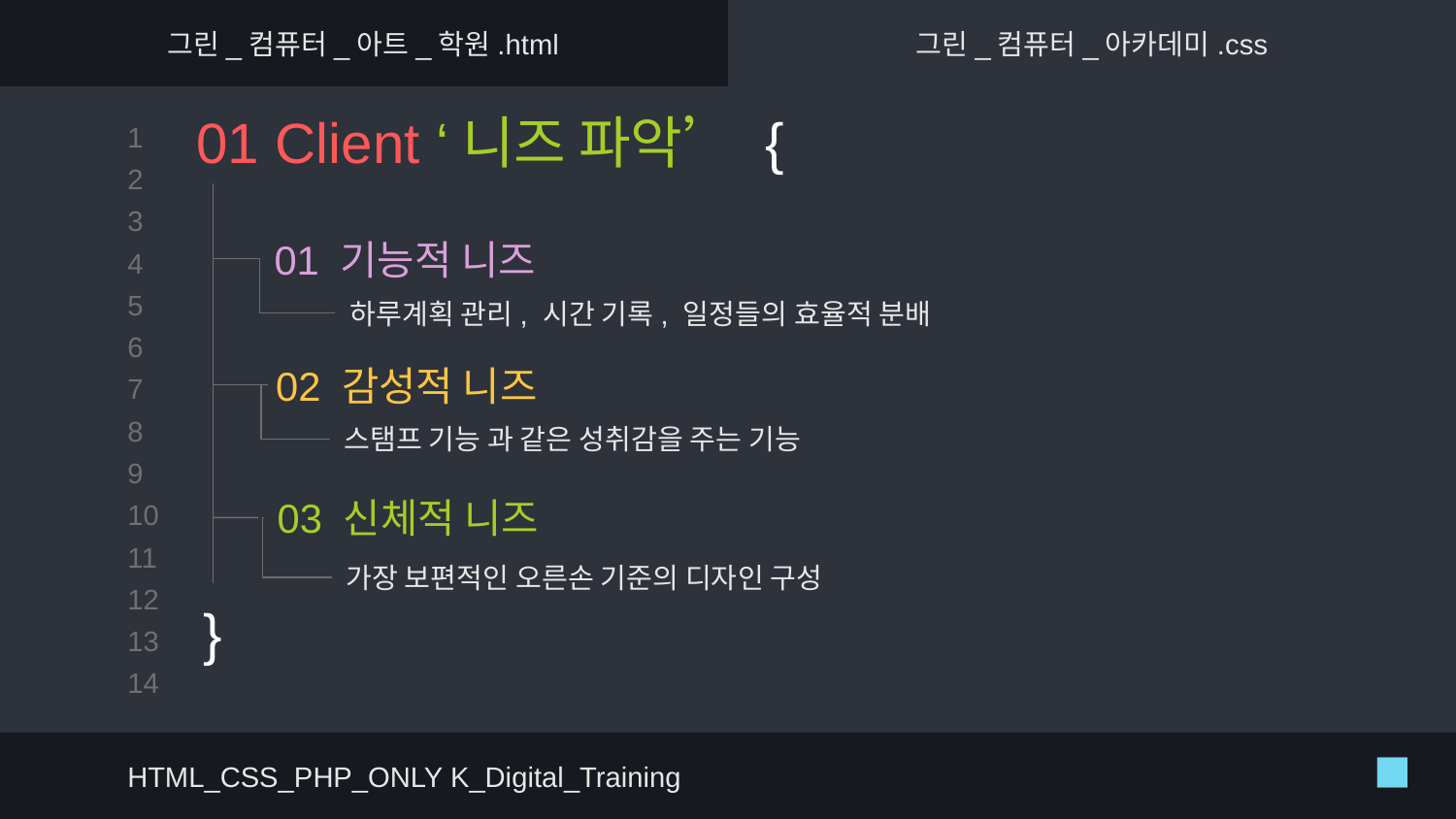

그린_컴퓨터_아트_학원.html
그린_컴퓨터_아카데미.css
# 01 Client ‘니즈 파악’ {
01 기능적 니즈

하루계획 관리, 시간 기록, 일정들의 효율적 분배
02 감성적 니즈

스탬프 기능 과 같은 성취감을 주는 기능

03 신체적 니즈
가장 보편적인 오른손 기준의 디자인 구성
}

HTML_CSS_PHP_ONLY K_Digital_Training